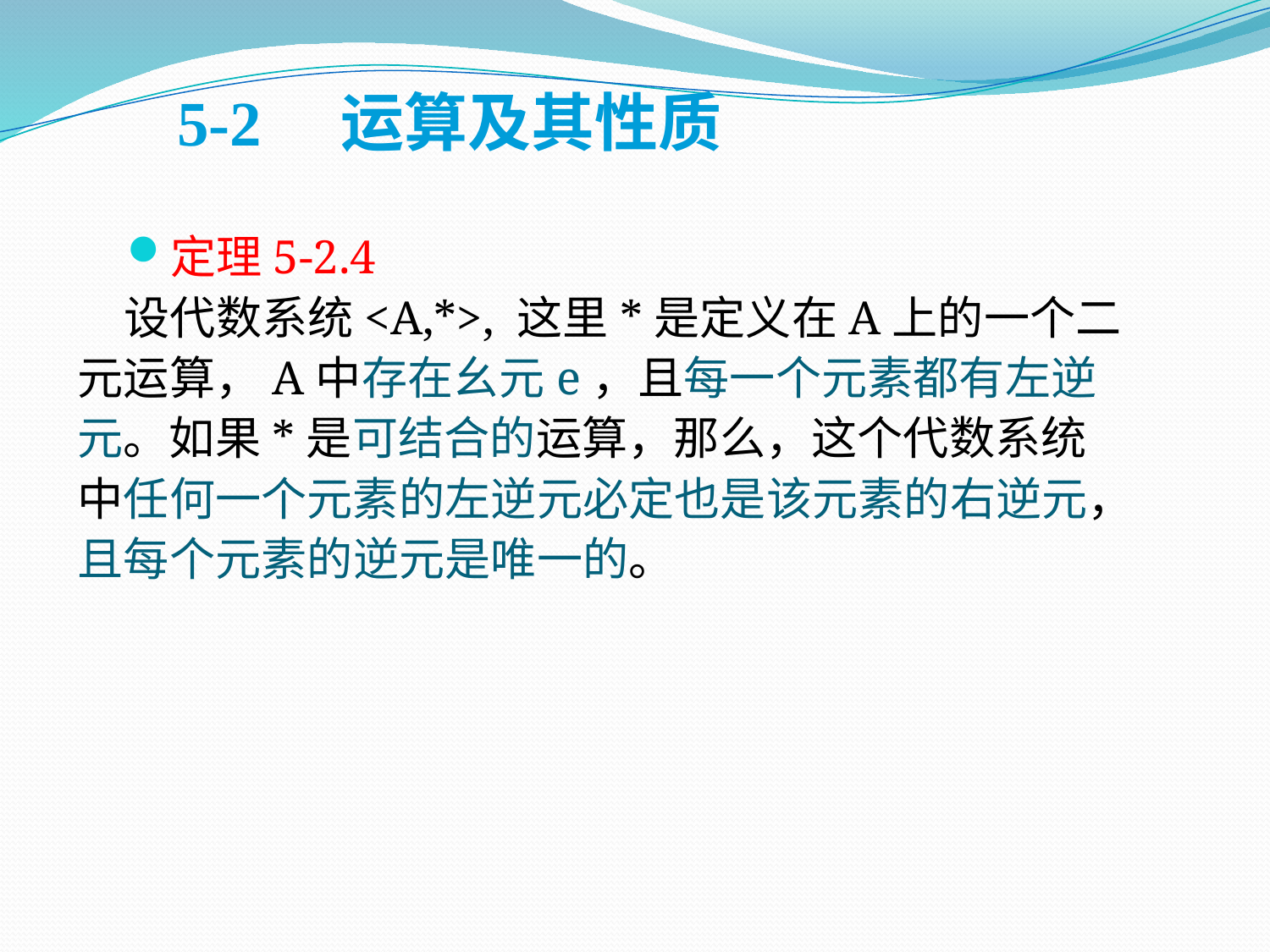

5-2　运算及其性质
定理5-2.4
   设代数系统<A,*>, 这里*是定义在A上的一个二元运算，A中存在幺元e，且每一个元素都有左逆元。如果*是可结合的运算，那么，这个代数系统中任何一个元素的左逆元必定也是该元素的右逆元，且每个元素的逆元是唯一的。